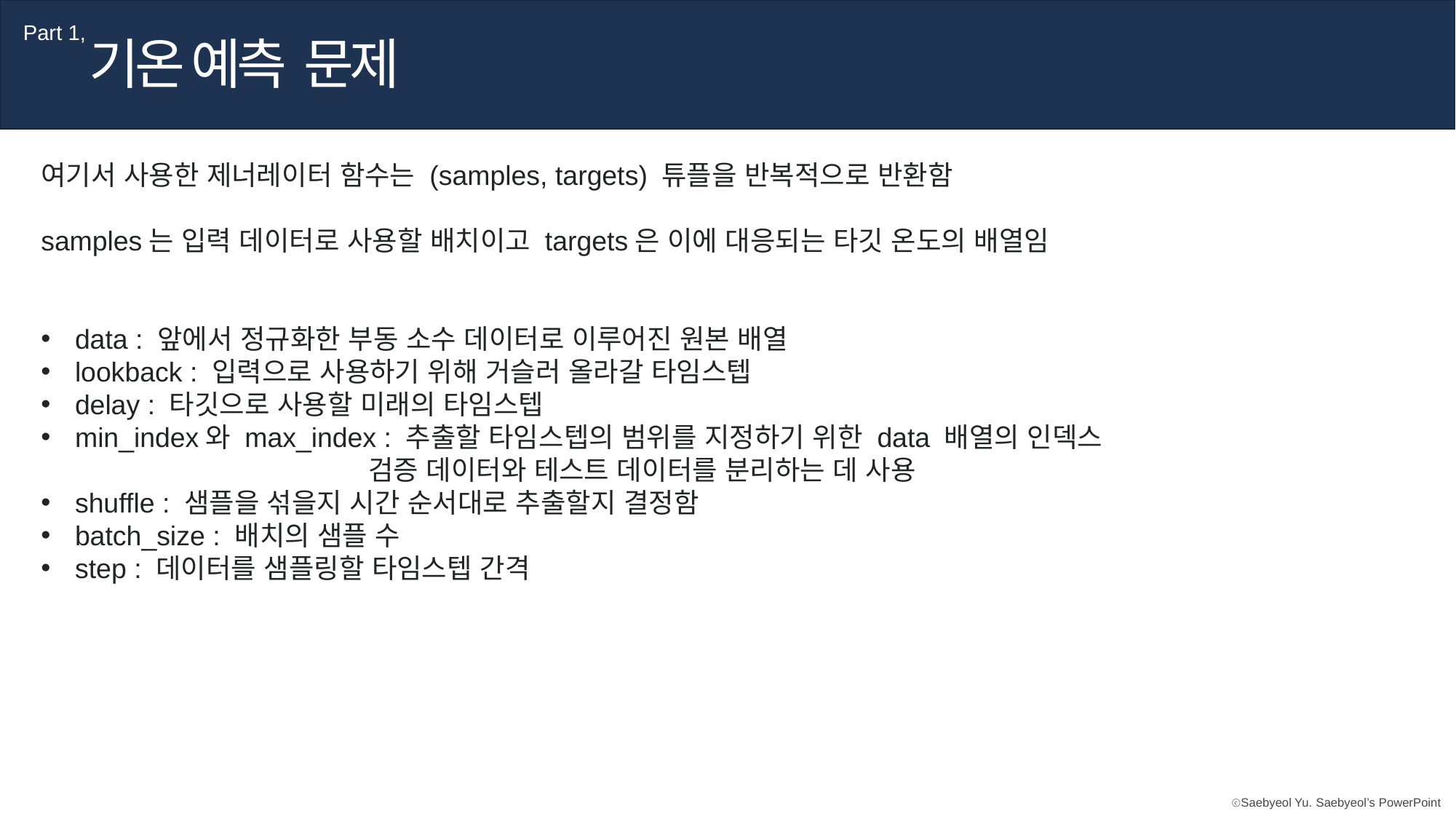

Part 1,
기온 예측  문제
여기서 사용한 제너레이터 함수는 (samples, targets) 튜플을 반복적으로 반환함

samples는 입력 데이터로 사용할 배치이고 targets은 이에 대응되는 타깃 온도의 배열임

data : 앞에서 정규화한 부동 소수 데이터로 이루어진 원본 배열
lookback : 입력으로 사용하기 위해 거슬러 올라갈 타임스텝
delay : 타깃으로 사용할 미래의 타임스텝
min_index와 max_index : 추출할 타임스텝의 범위를 지정하기 위한 data 배열의 인덱스
검증 데이터와 테스트 데이터를 분리하는 데 사용
shuffle : 샘플을 섞을지 시간 순서대로 추출할지 결정함
batch_size : 배치의 샘플 수
step : 데이터를 샘플링할 타임스텝 간격